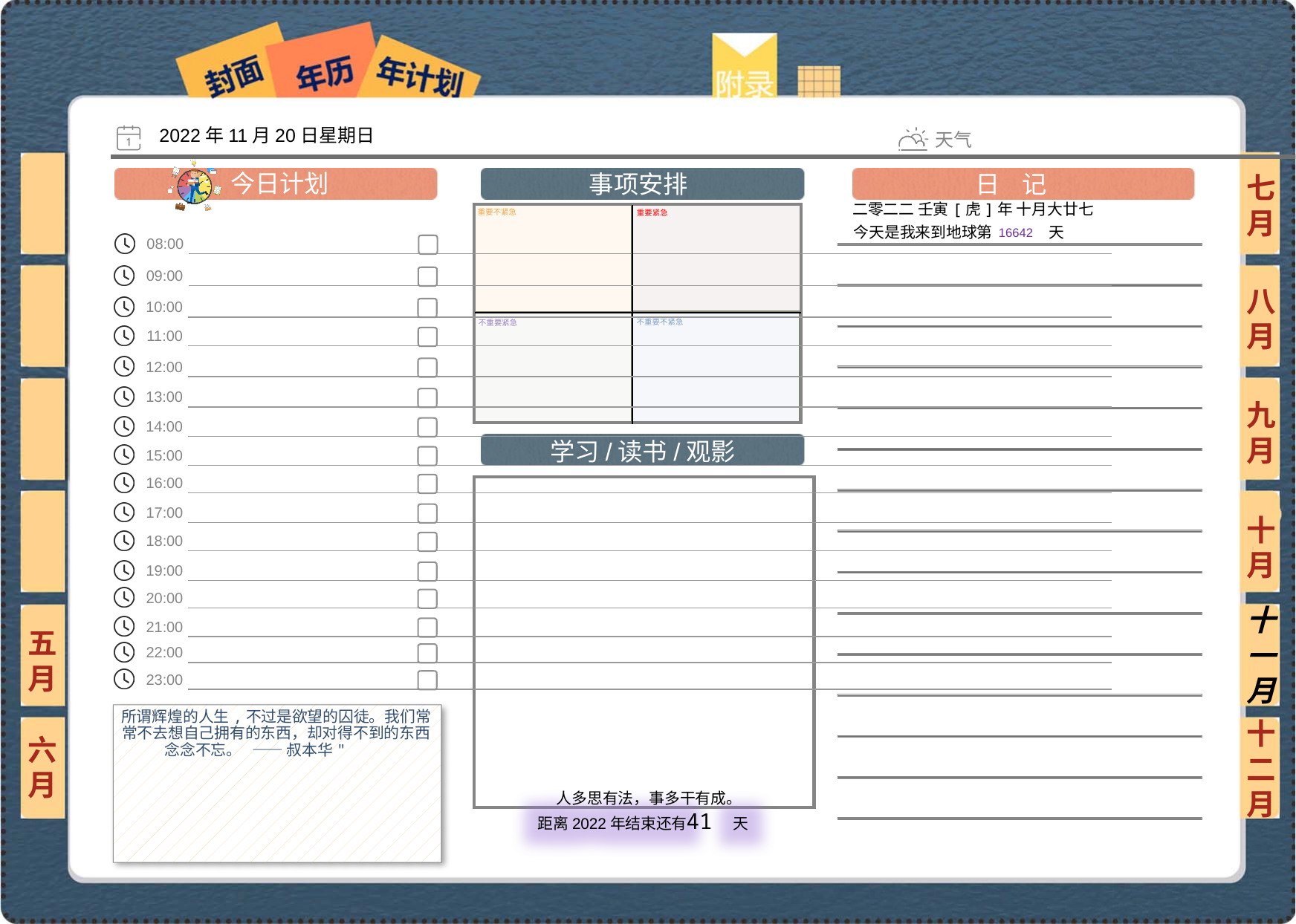

2022年11月20日星期日
七月
二零二二 壬寅[虎]年 十月大廿七
16642
八月
九月
十月
十一月
五月
所谓辉煌的人生,不过是欲望的囚徒。我们常常不去想自己拥有的东西，却对得不到的东西念念不忘。   —— 叔本华"

六月
十二月
41
 人多思有法，事多干有成。